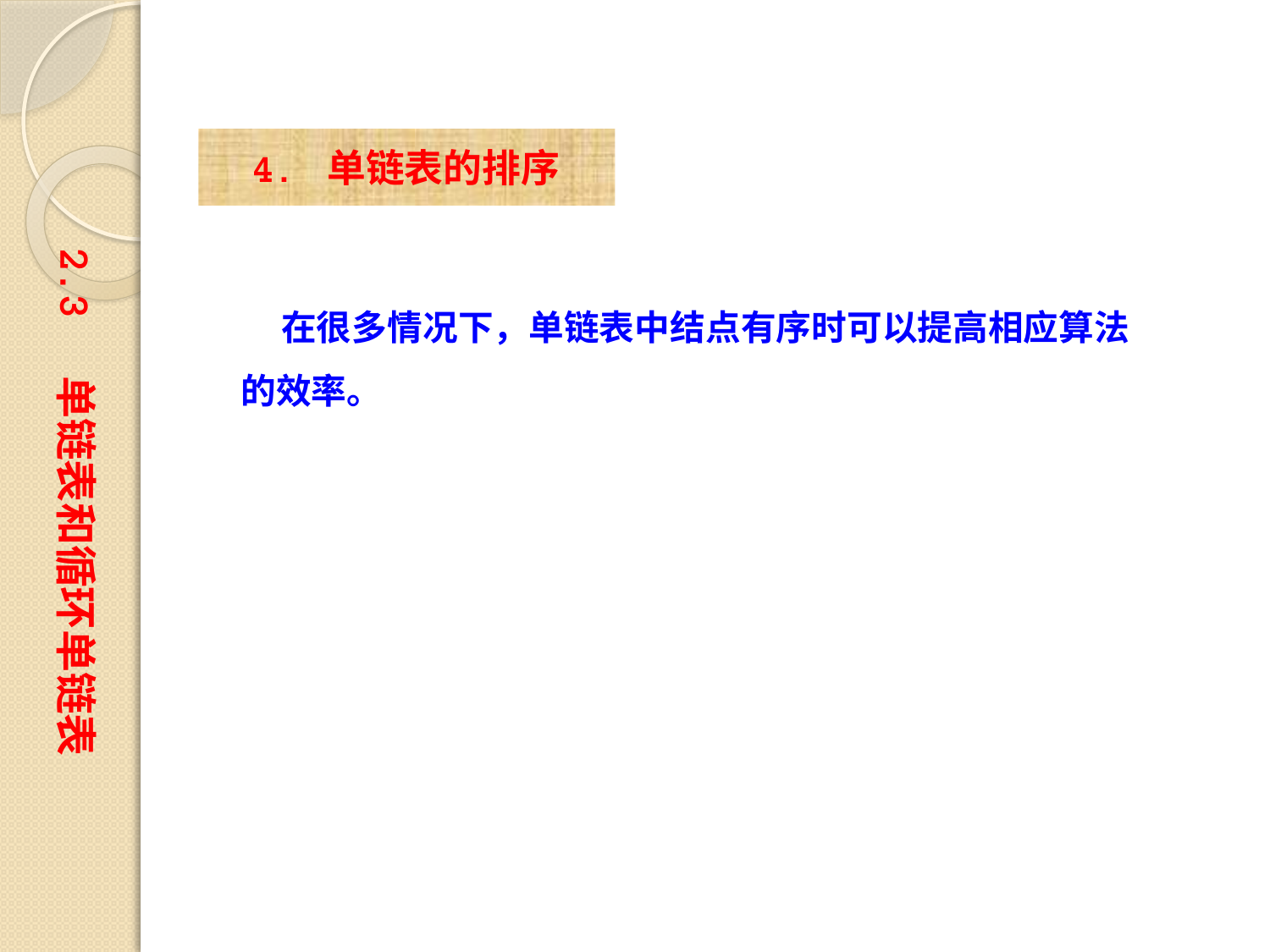

4. 单链表的排序
2.3  单链表和循环单链表
    在很多情况下，单链表中结点有序时可以提高相应算法的效率。